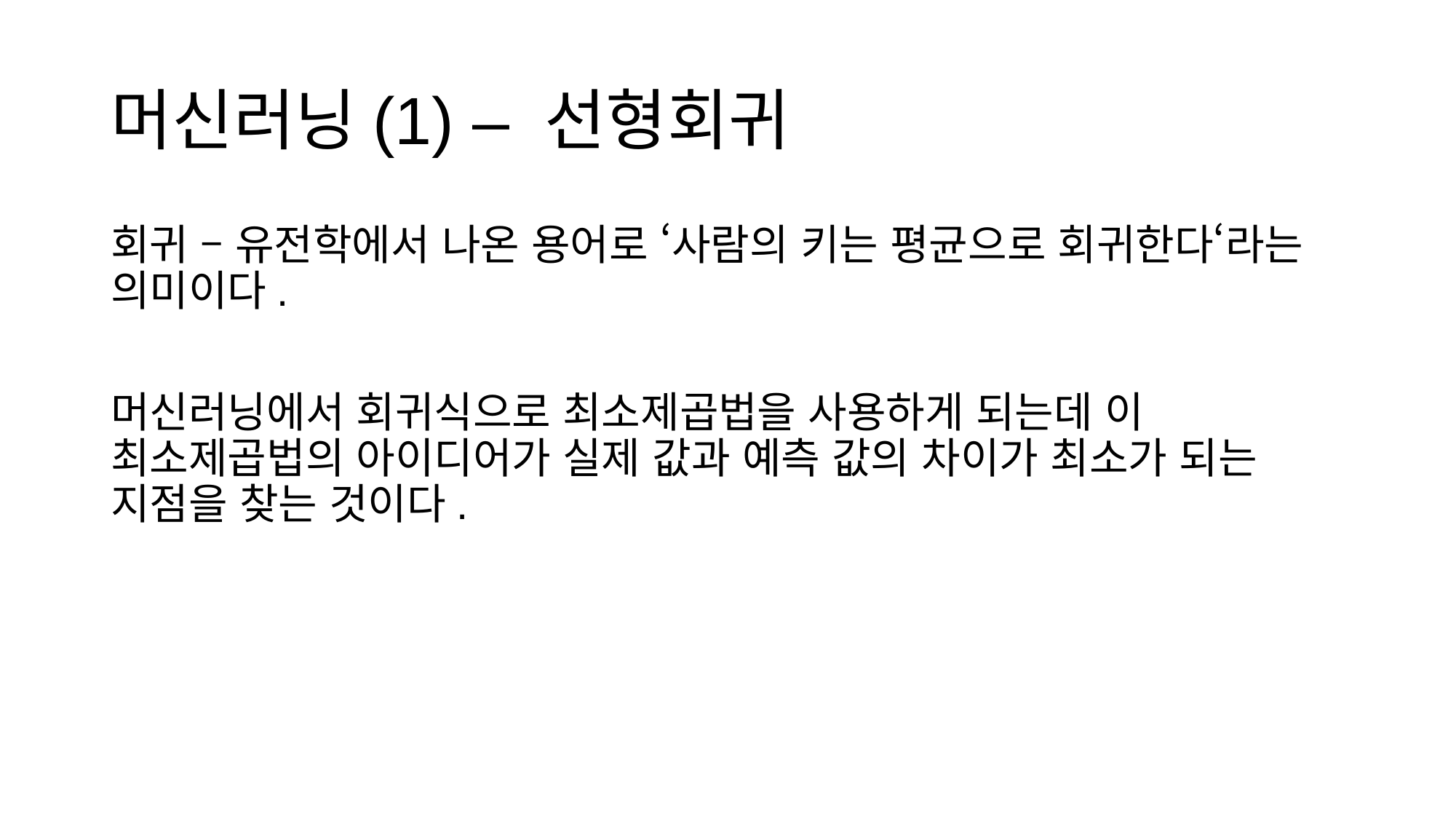

# 머신러닝(1) – 선형회귀
회귀 – 유전학에서 나온 용어로 ‘사람의 키는 평균으로 회귀한다‘라는 의미이다.

머신러닝에서 회귀식으로 최소제곱법을 사용하게 되는데 이 최소제곱법의 아이디어가 실제 값과 예측 값의 차이가 최소가 되는 지점을 찾는 것이다.